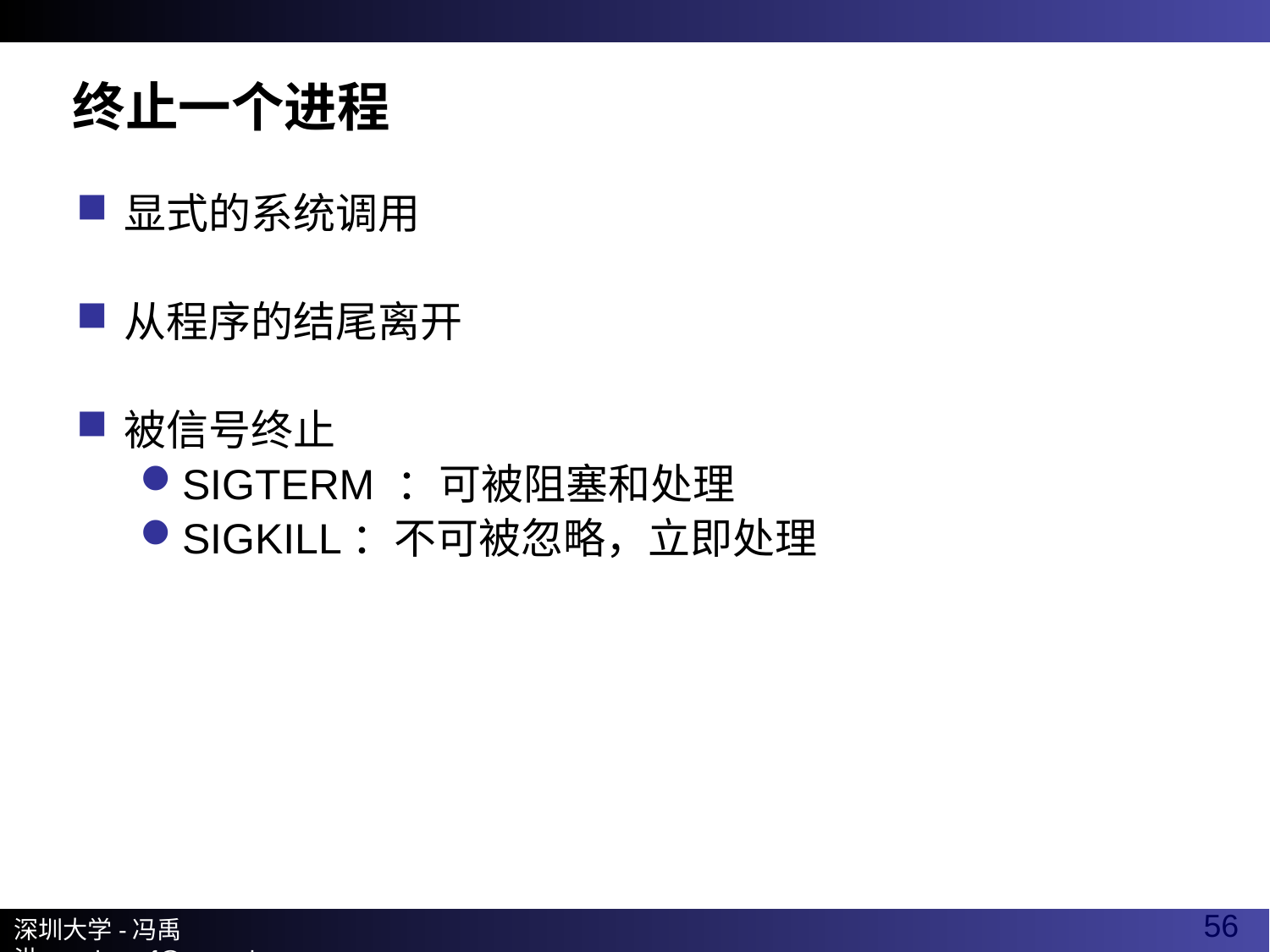

# 终止一个进程
显式的系统调用

从程序的结尾离开

被信号终止
SIGTERM ：可被阻塞和处理
SIGKILL：不可被忽略，立即处理